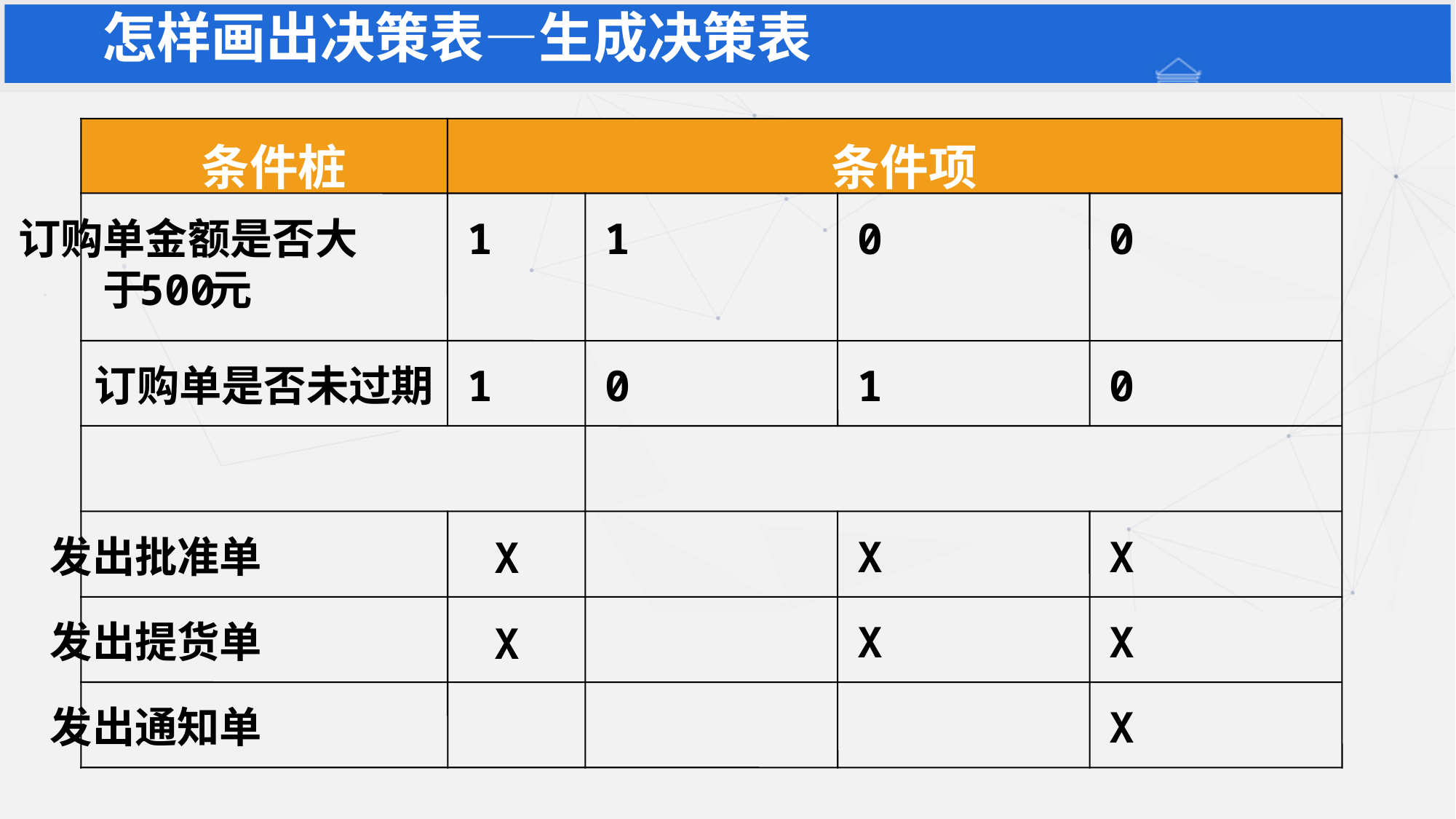

# 怎样画出决策表—生成决策表

条件桩
条件项

订购单金额是否大
于
500
元
1
1
0
0

订购单是否未过期
1
0
1
0

发出批准单
X
X
X

发出提货单
X
X
X

发出通知单
X